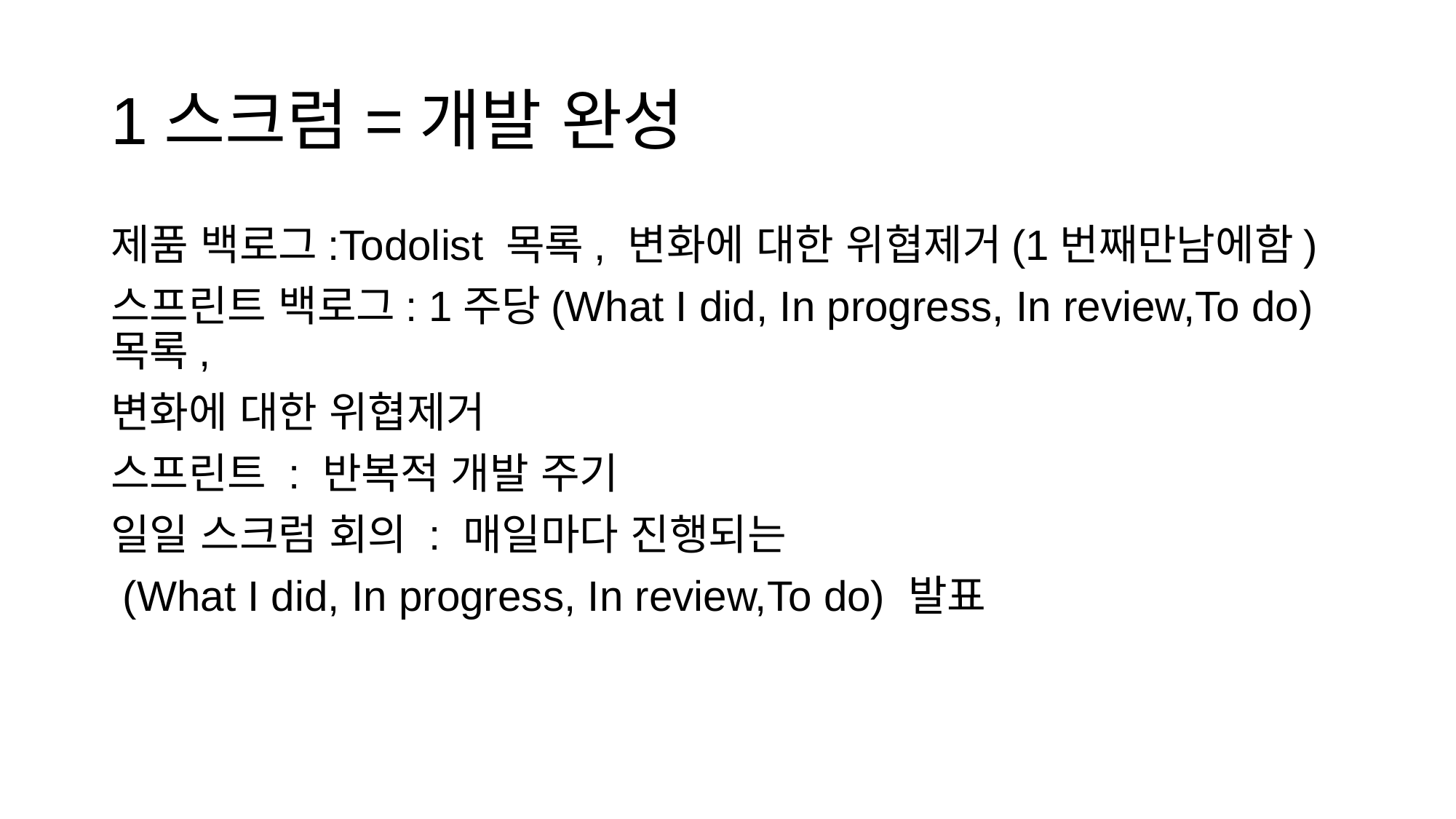

# 1스크럼=개발 완성
제품 백로그:Todolist 목록, 변화에 대한 위협제거(1번째만남에함)
스프린트 백로그: 1주당(What I did, In progress, In review,To do) 목록,
변화에 대한 위협제거
스프린트 : 반복적 개발 주기
일일 스크럼 회의 : 매일마다 진행되는
 (What I did, In progress, In review,To do) 발표